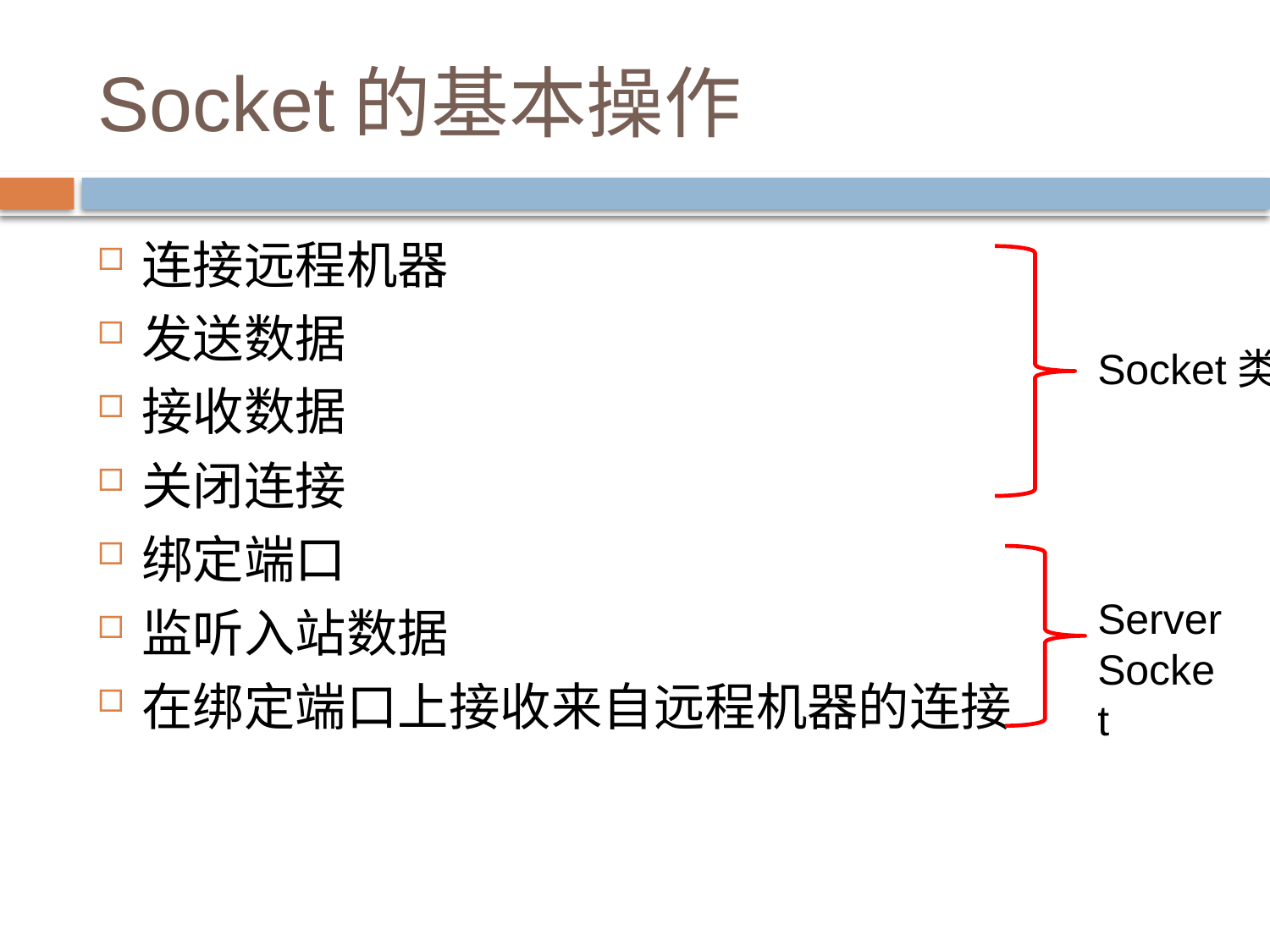

# Socket的基本操作
连接远程机器
发送数据
接收数据
关闭连接
绑定端口
监听入站数据
在绑定端口上接收来自远程机器的连接

Socket类

ServerSocket